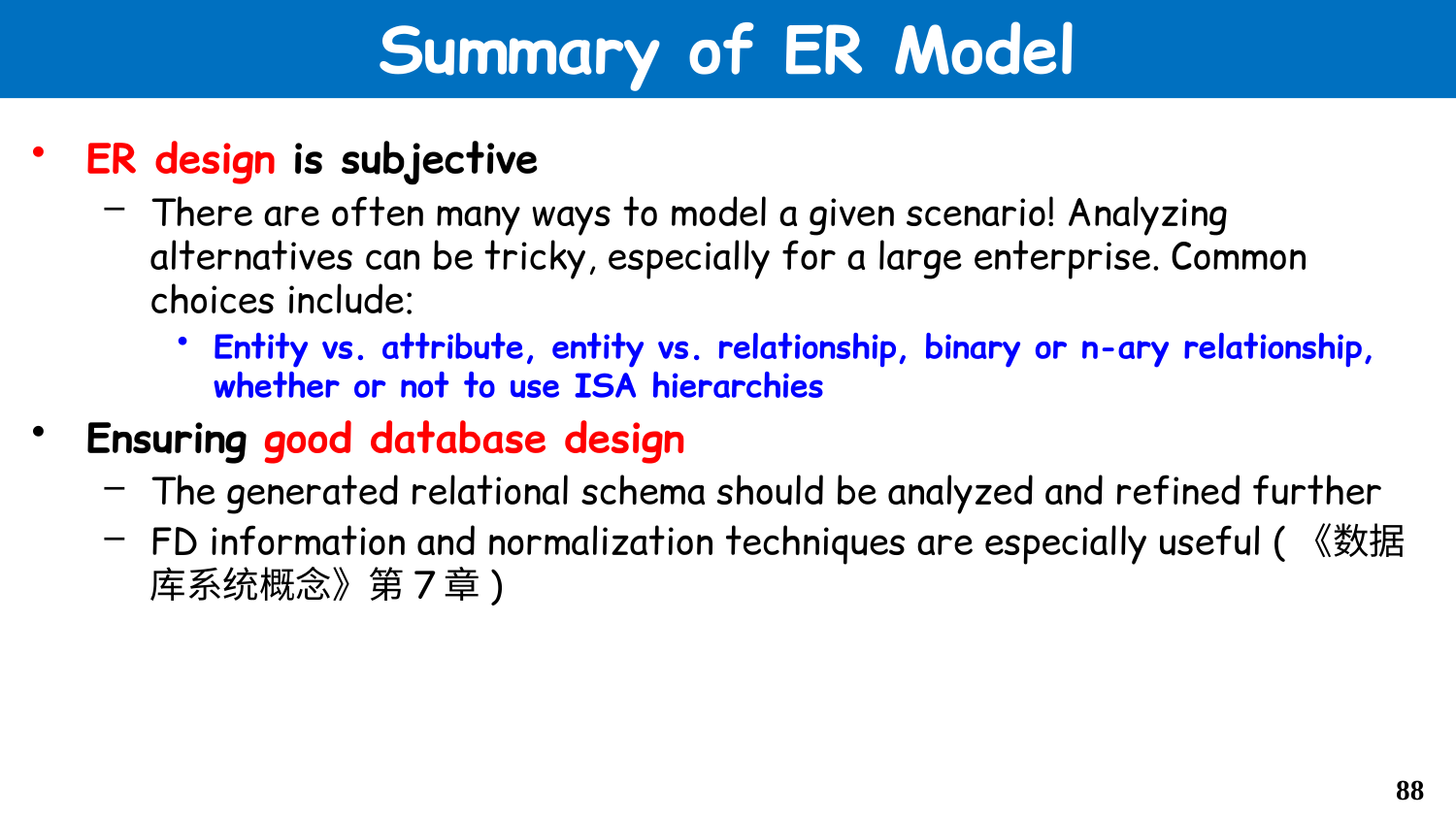

# Summary of ER Model
ER design is subjective
There are often many ways to model a given scenario! Analyzing alternatives can be tricky, especially for a large enterprise. Common choices include:
Entity vs. attribute, entity vs. relationship, binary or n-ary relationship, whether or not to use ISA hierarchies
Ensuring good database design
The generated relational schema should be analyzed and refined further
FD information and normalization techniques are especially useful (《数据库系统概念》第7章)